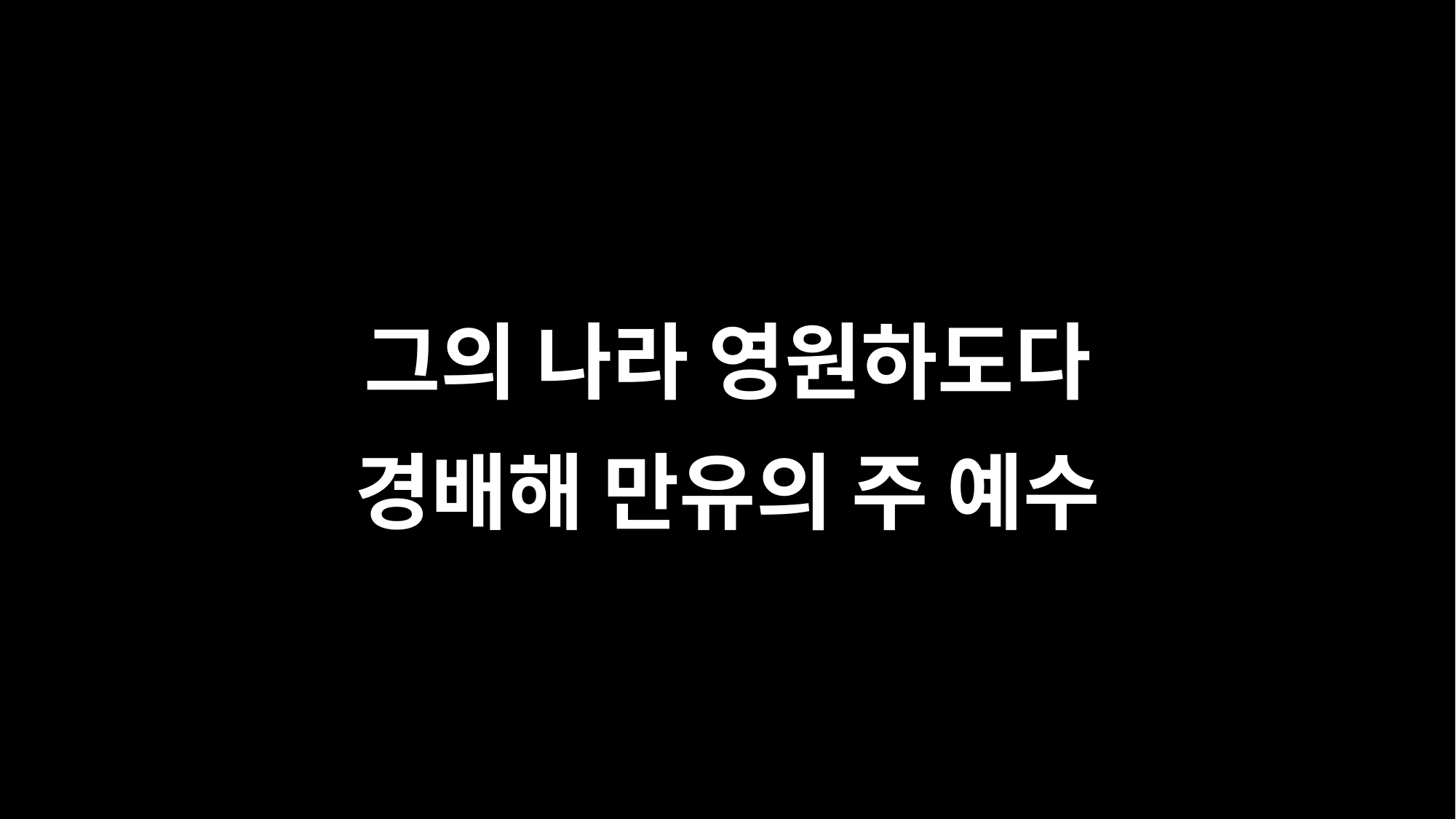

그의 나라 영원하도다
경배해 만유의 주 예수